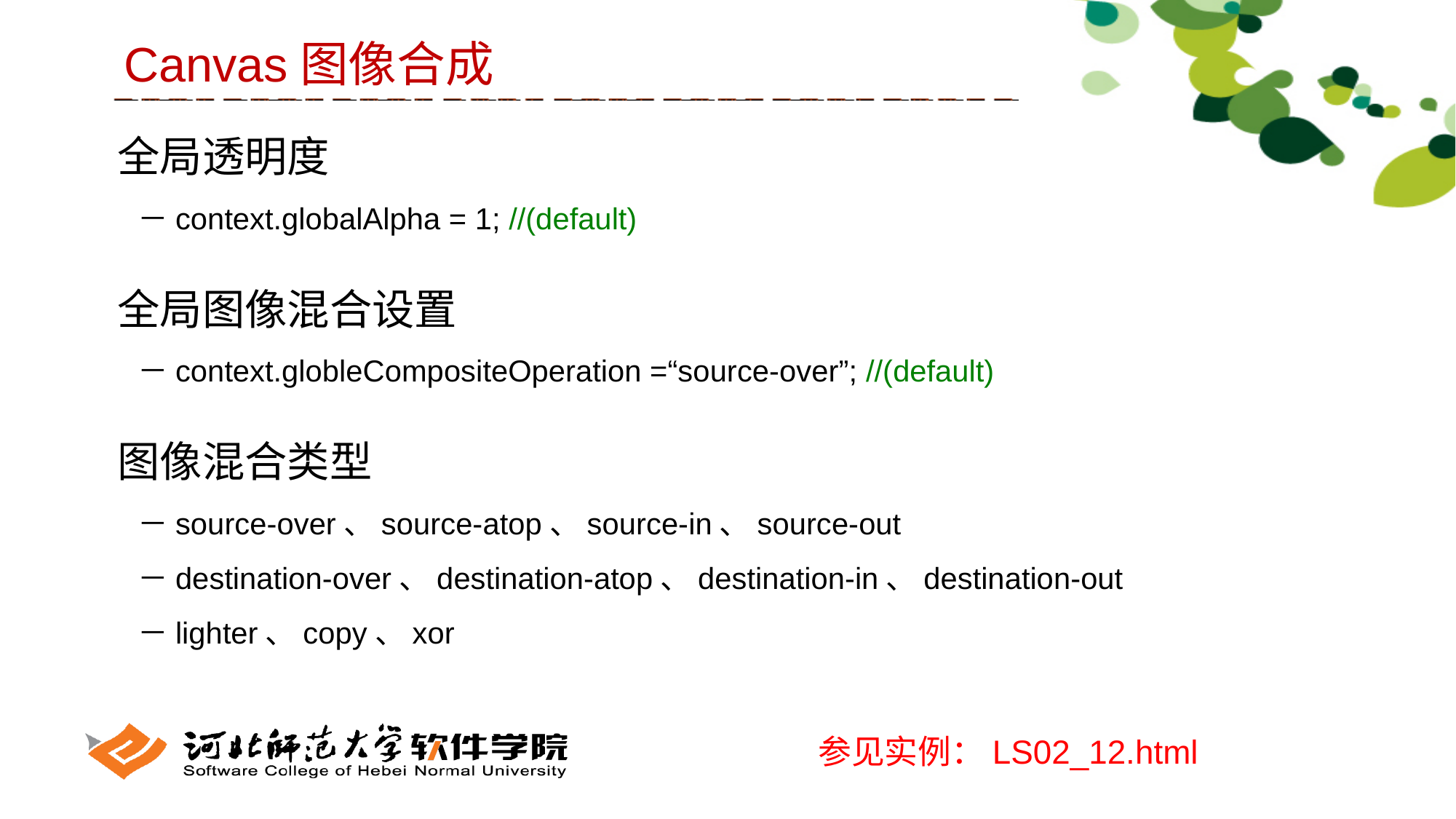

Canvas图像合成
全局透明度
－context.globalAlpha = 1; //(default)
全局图像混合设置
－context.globleCompositeOperation =“source-over”; //(default)
图像混合类型
－source-over、source-atop、source-in、source-out
－destination-over、destination-atop、destination-in、destination-out
－lighter、copy、xor
参见实例：LS02_12.html